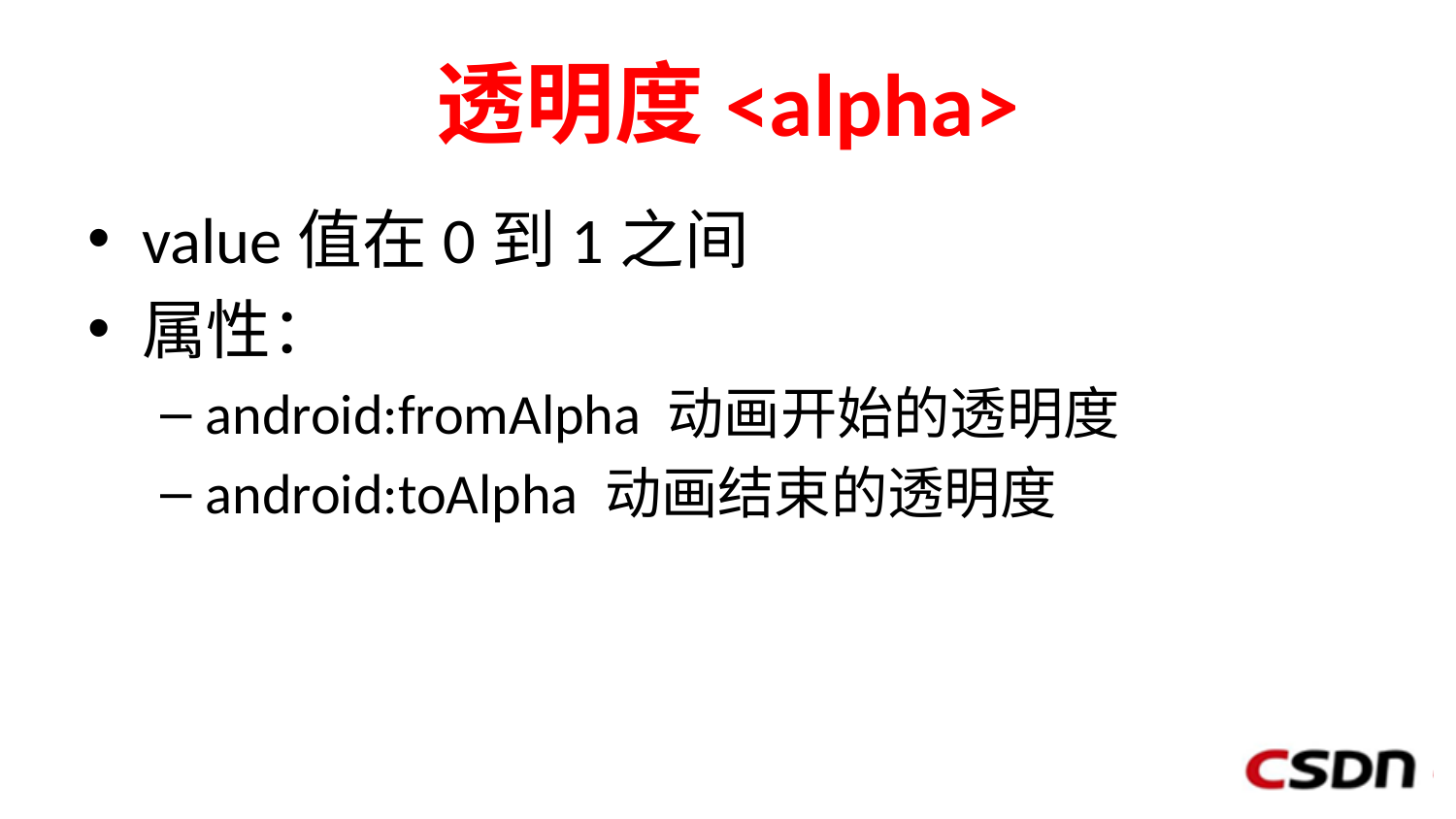

# 透明度<alpha>
value值在0到1之间
属性：
android:fromAlpha 动画开始的透明度
android:toAlpha 动画结束的透明度